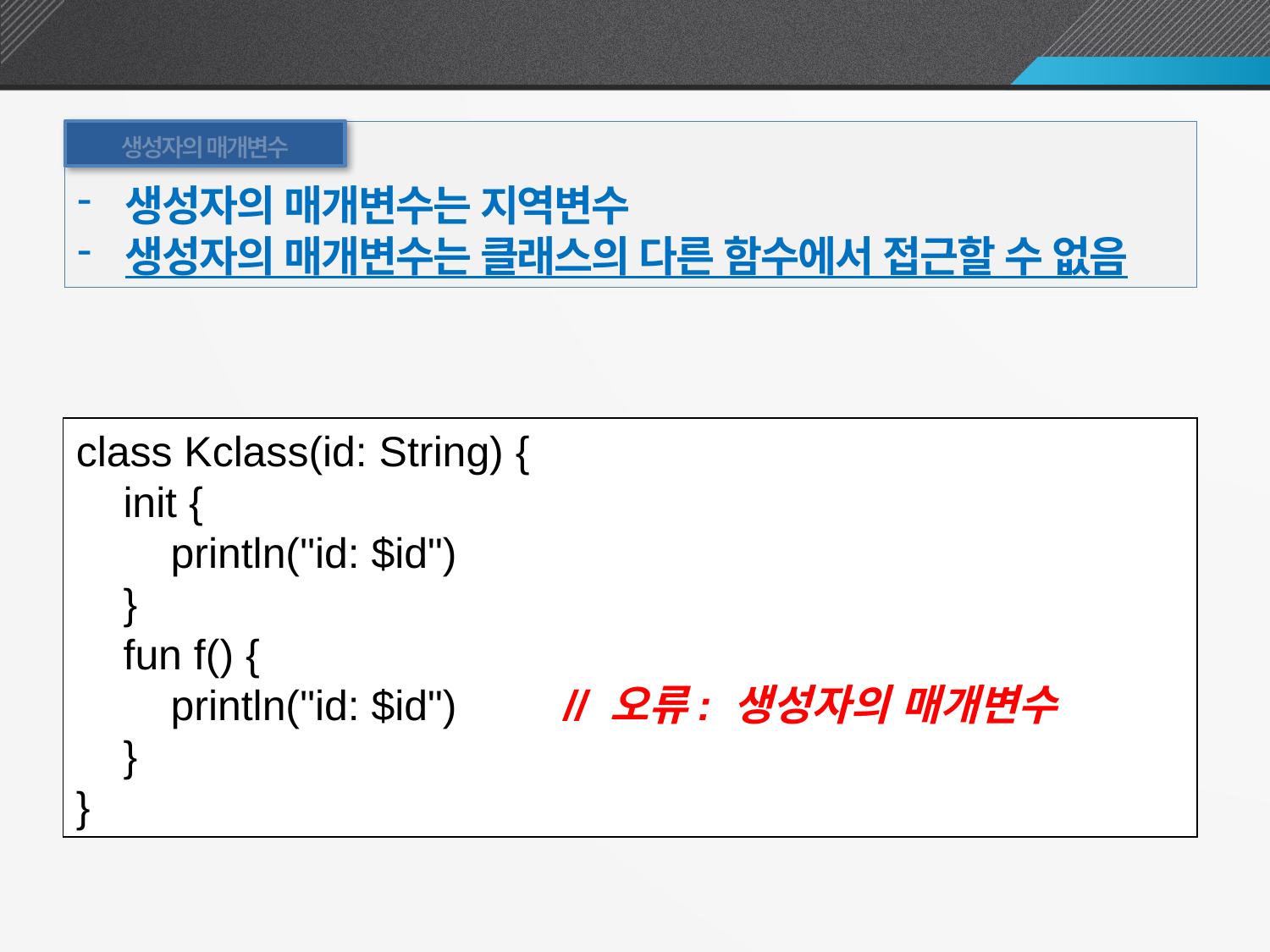

생성자의 매개변수
생성자의 매개변수

생성자의 매개변수는 지역변수
생성자의 매개변수는 클래스의 다른 함수에서 접근할 수 없음
class Kclass(id: String) {
    init {
        println("id: $id")
    }
    fun f() {
        println("id: $id")         // 오류: 생성자의 매개변수
    }
}